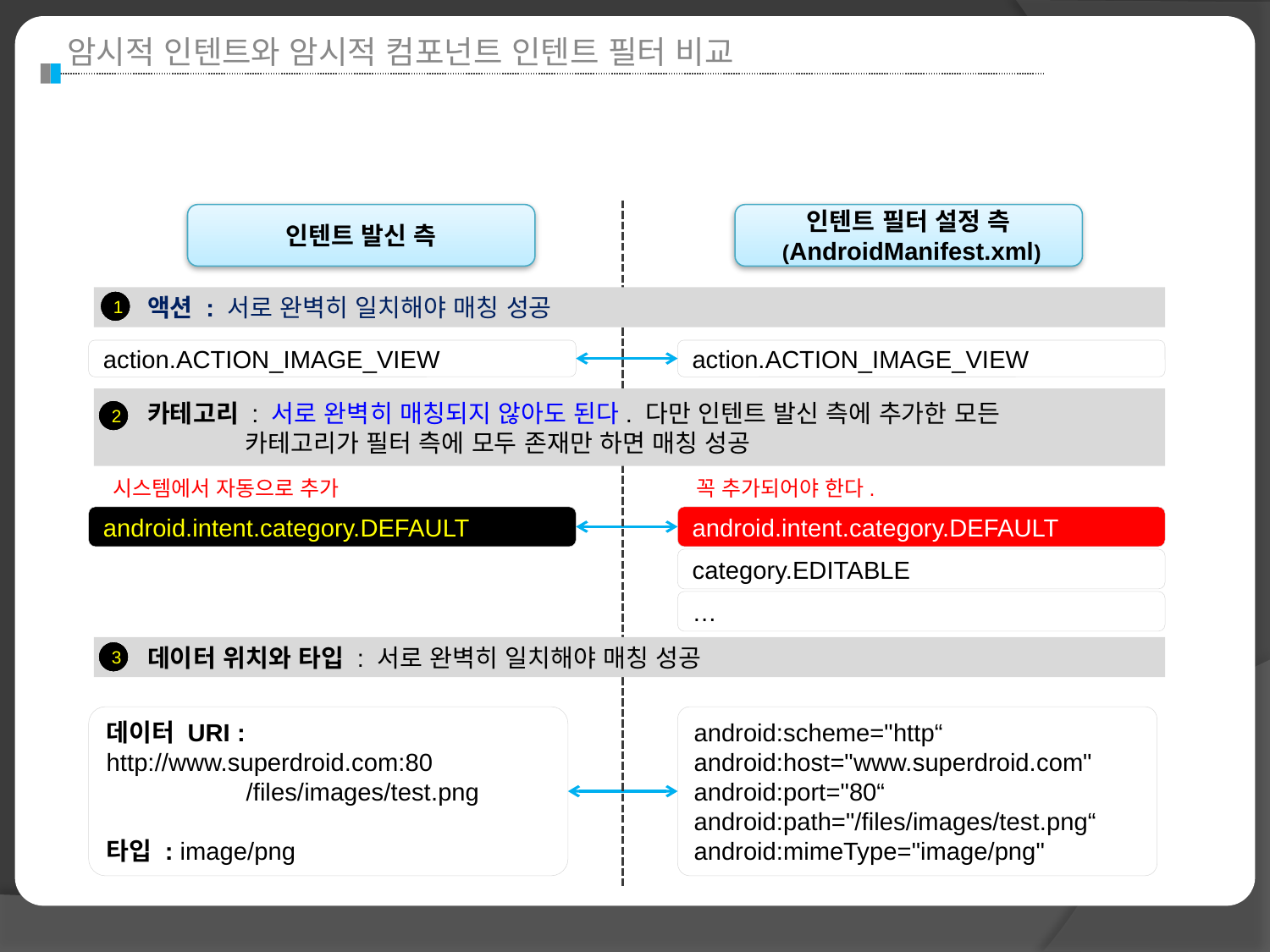

암시적 인텐트와 암시적 컴포넌트 인텐트 필터 비교

인텐트 발신 측
인텐트 필터 설정 측
 (AndroidManifest.xml)
     액션 : 서로 완벽히 일치해야 매칭 성공
1
action.ACTION_IMAGE_VIEW
action.ACTION_IMAGE_VIEW
     카테고리 : 서로 완벽히 매칭되지 않아도 된다. 다만 인텐트 발신 측에 추가한 모든
                   카테고리가 필터 측에 모두 존재만 하면 매칭 성공
2
시스템에서 자동으로 추가
android.intent.category.DEFAULT
꼭 추가되어야 한다.
android.intent.category.DEFAULT
category.EDITABLE
…
     데이터 위치와 타입 : 서로 완벽히 일치해야 매칭 성공
3
데이터 URI :
http://www.superdroid.com:80
                    /files/images/test.png

타입 : image/png
android:scheme="http“
android:host="www.superdroid.com"
android:port="80“
android:path="/files/images/test.png“
android:mimeType="image/png"